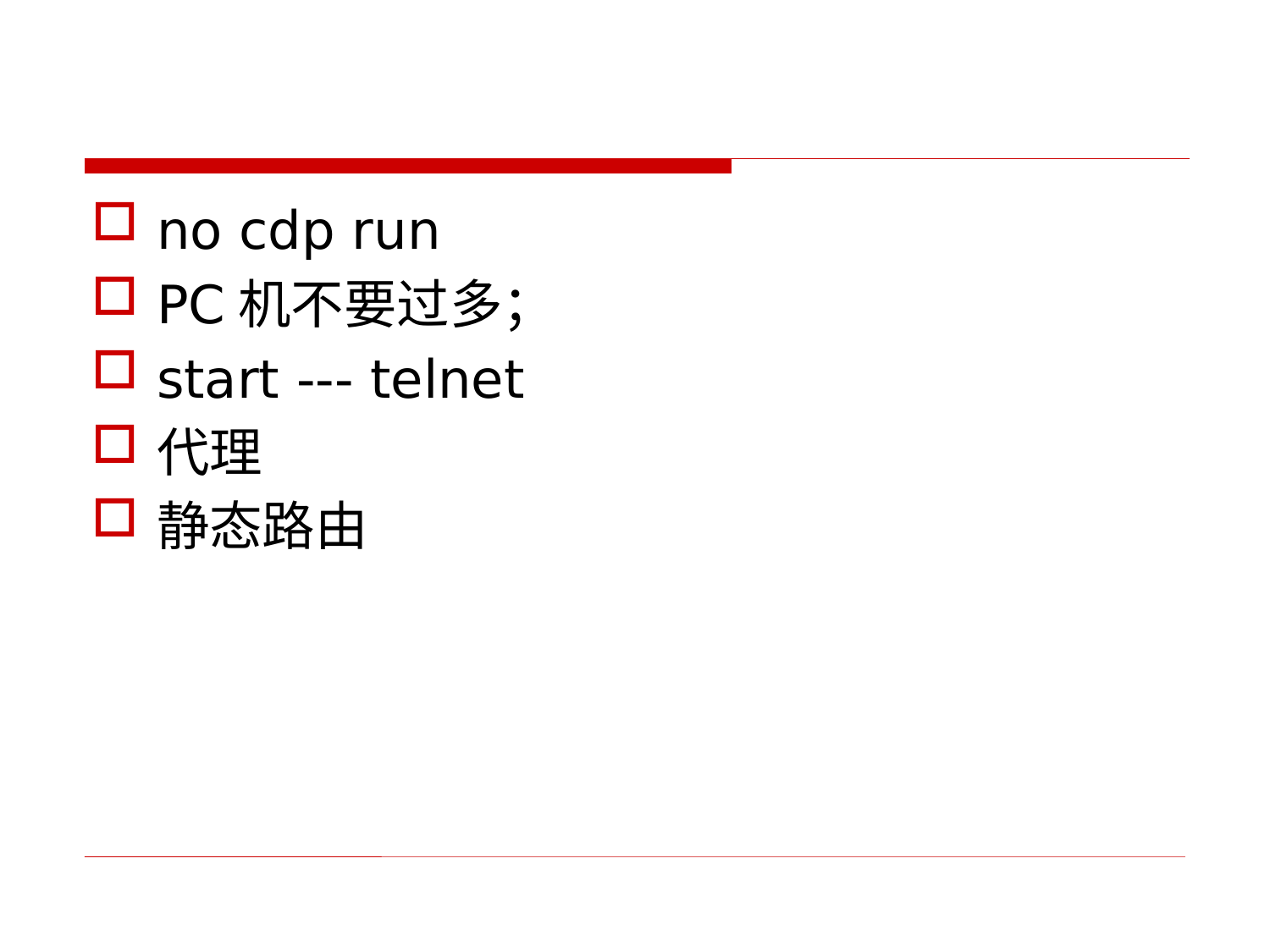

#
no cdp run
PC机不要过多；
start --- telnet
代理
静态路由